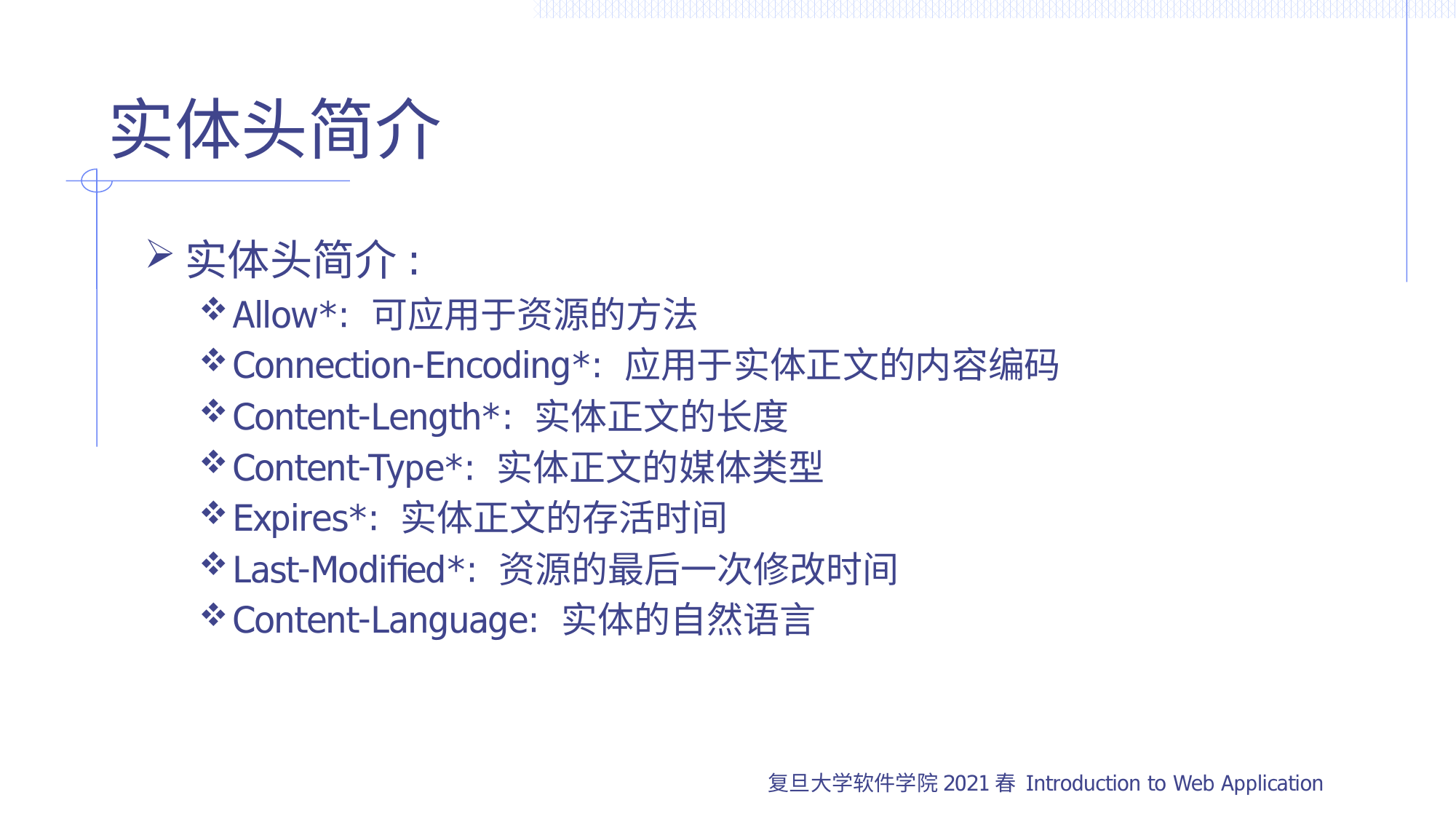

# 实体头简介
实体头简介:
Allow*: 可应用于资源的方法
Connection-Encoding*: 应用于实体正文的内容编码
Content-Length*: 实体正文的长度
Content-Type*: 实体正文的媒体类型
Expires*: 实体正文的存活时间
Last-Modified*: 资源的最后一次修改时间
Content-Language: 实体的自然语言